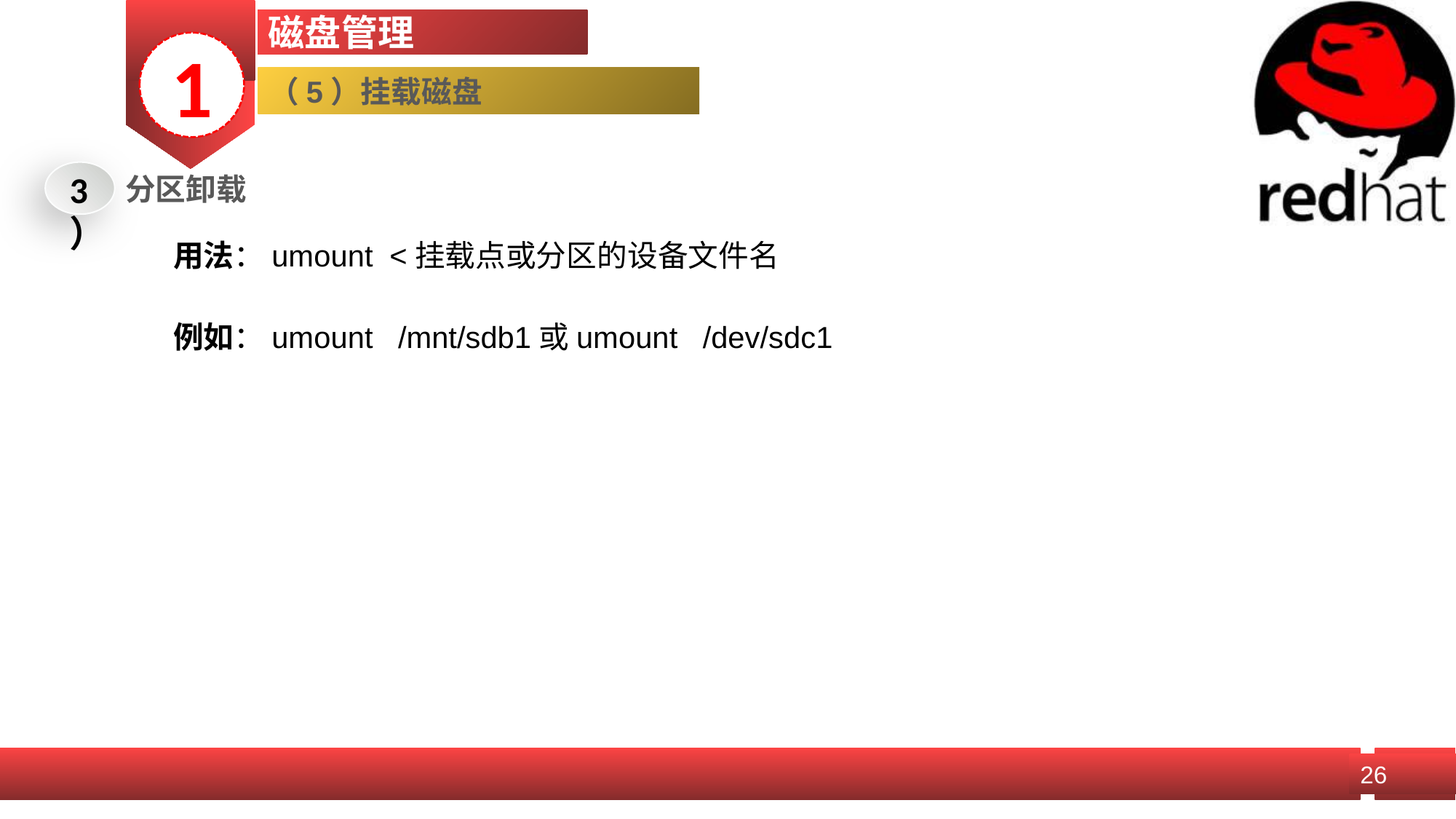

磁盘管理
1
（5）挂载磁盘
3）

分区卸载
用法：umount  <挂载点或分区的设备文件名
例如：umount   /mnt/sdb1或umount   /dev/sdc1